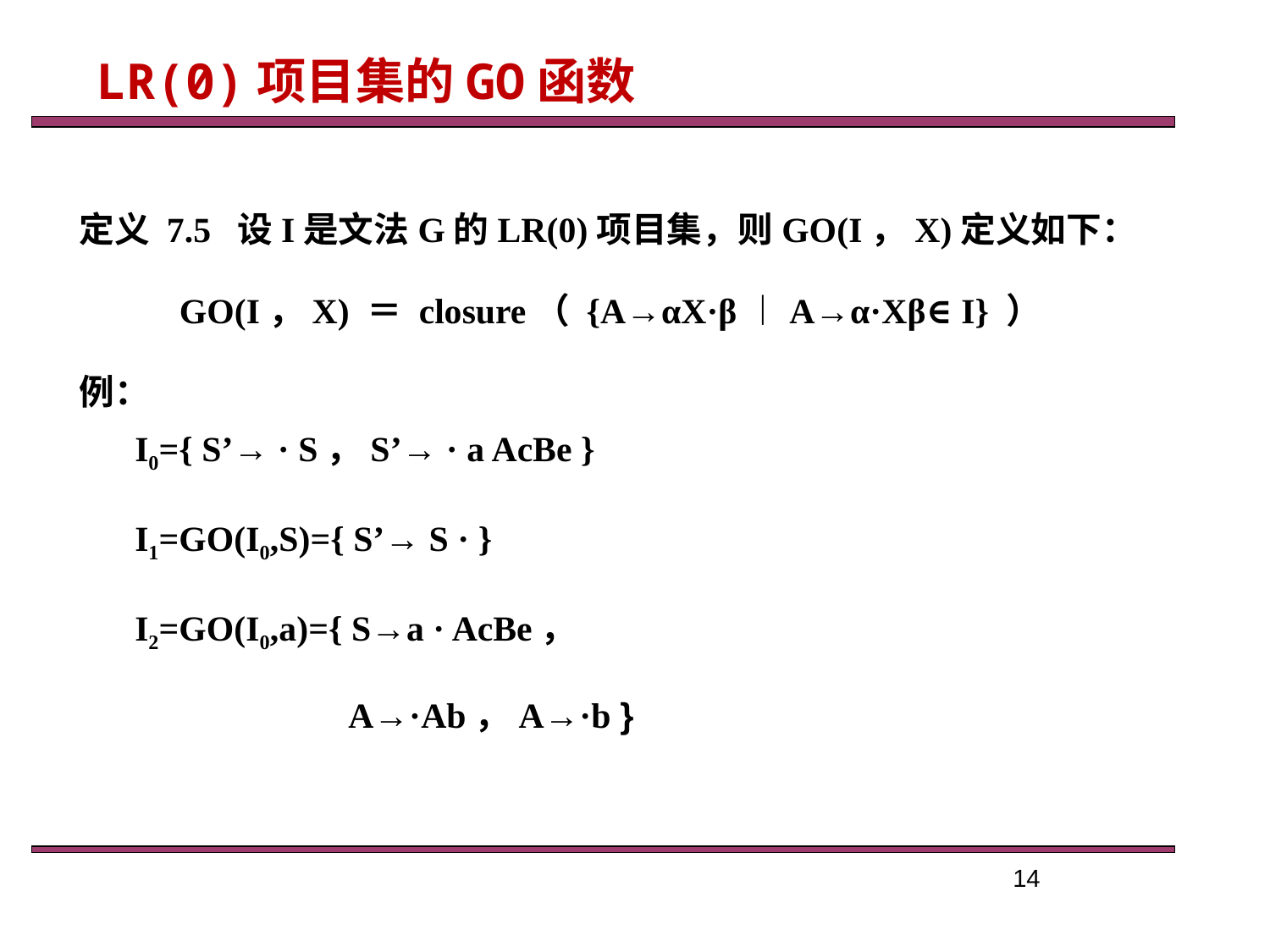

LR(0)项目集的GO函数
  定义 7.5  设I是文法G的LR(0)项目集，则GO(I，X)定义如下：
              GO(I，X) ＝ closure（ {A→αX·β︱A→α·Xβ∈I} ）
  例：
         I0={ S’→ · S，S’→ · a AcBe }
         I1=GO(I0,S)={ S’→ S · }
         I2=GO(I0,a)={ S→a · AcBe，
                                 A→·Ab，A→·b }
14